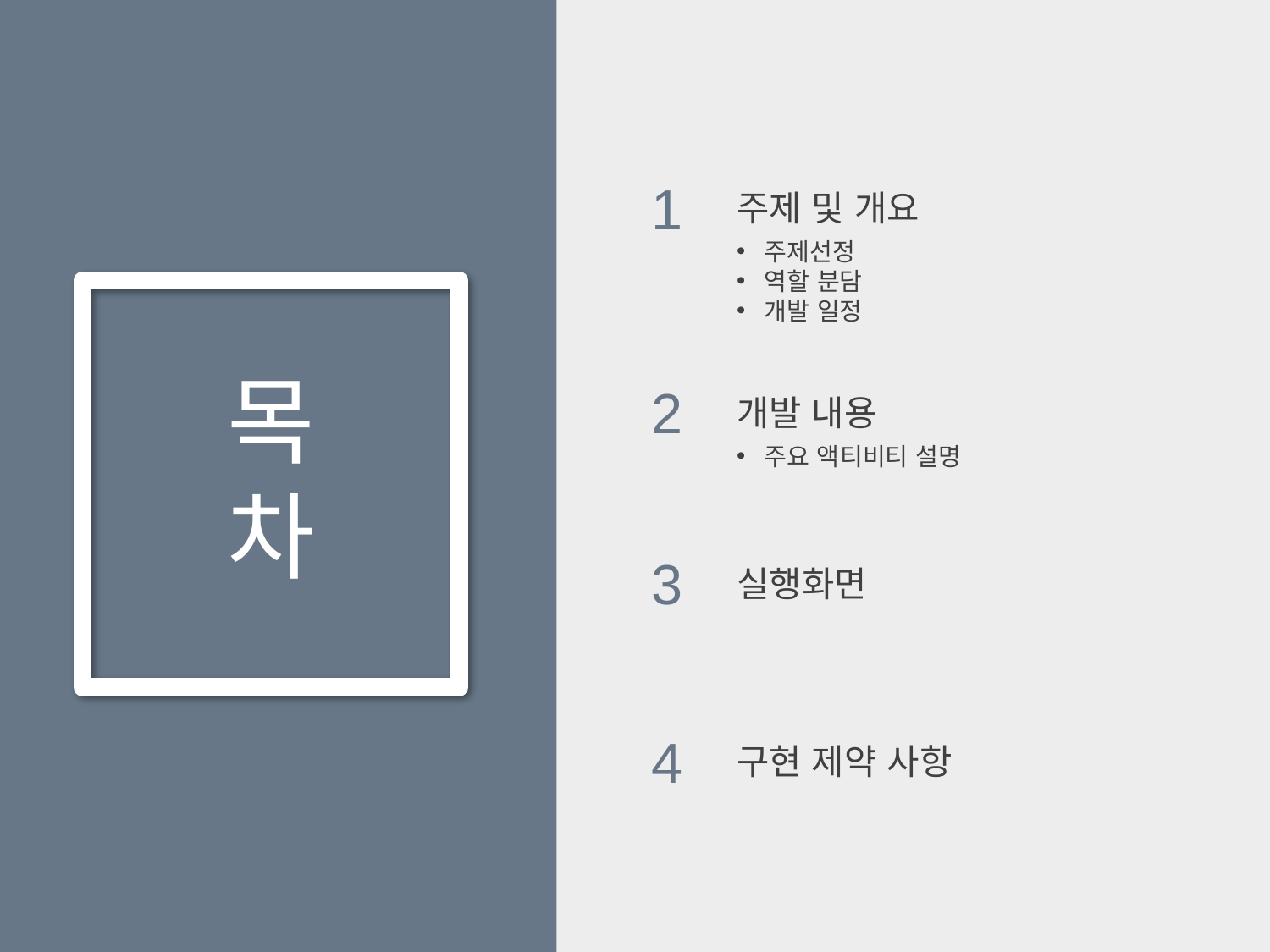

1
주제 및 개요
주제선정
역할 분담
개발 일정

목차
2
개발 내용
주요 액티비티 설명
3
실행화면
4
구현 제약 사항